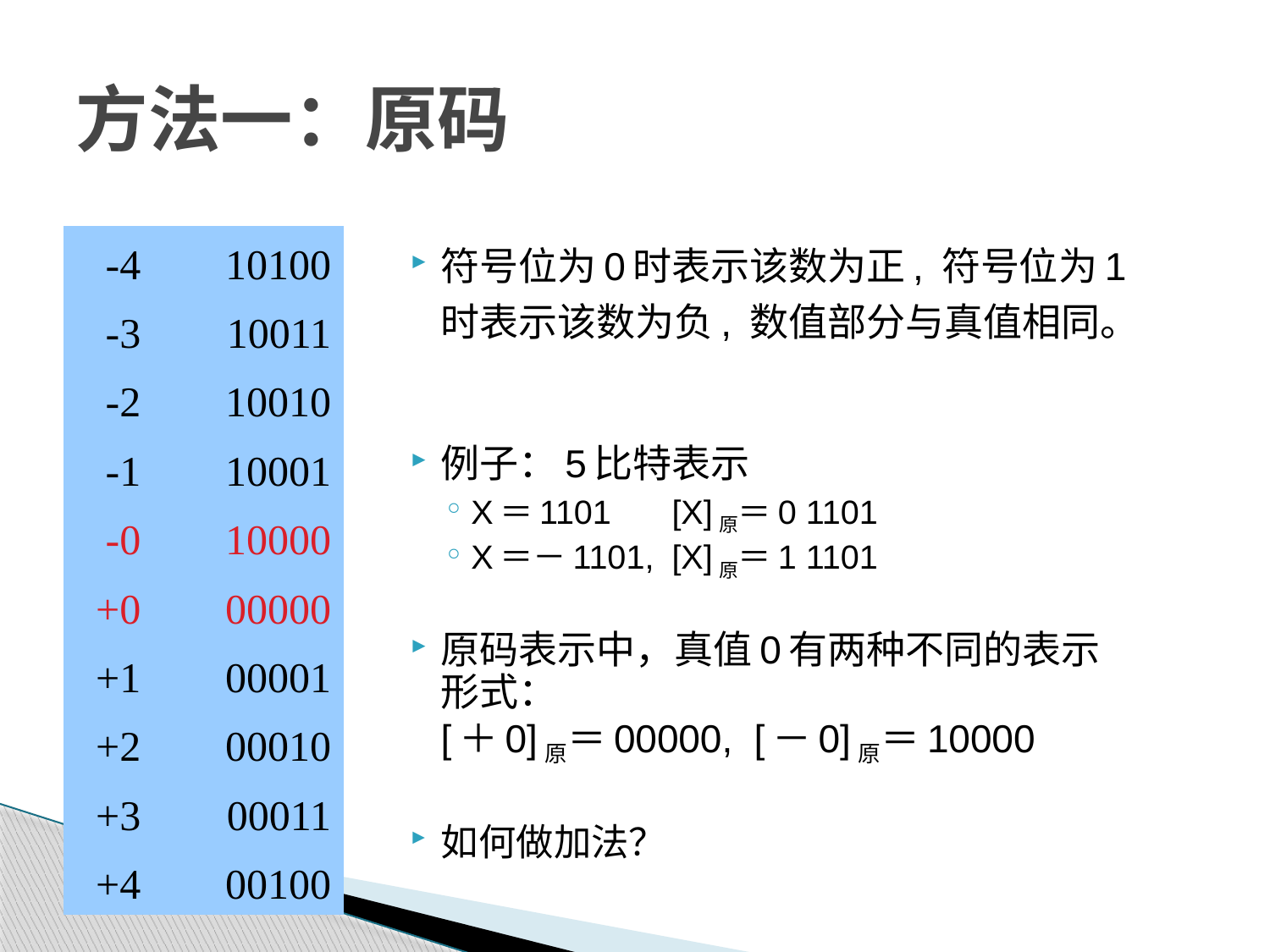

# 方法一：原码
| -4 | 10100 |
| --- | --- |
| -3 | 10011 |
| -2 | 10010 |
| -1 | 10001 |
| -0 | 10000 |
| +0 | 00000 |
| +1 | 00001 |
| +2 | 00010 |
| +3 | 00011 |
| +4 | 00100 |
符号位为0时表示该数为正, 符号位为1时表示该数为负, 数值部分与真值相同。

例子：5比特表示
X＝1101     	[X]原＝0 1101
X＝－1101, 	[X]原＝1 1101

原码表示中，真值0有两种不同的表示形式：
[＋0]原＝00000,  [－0]原＝10000

如何做加法？